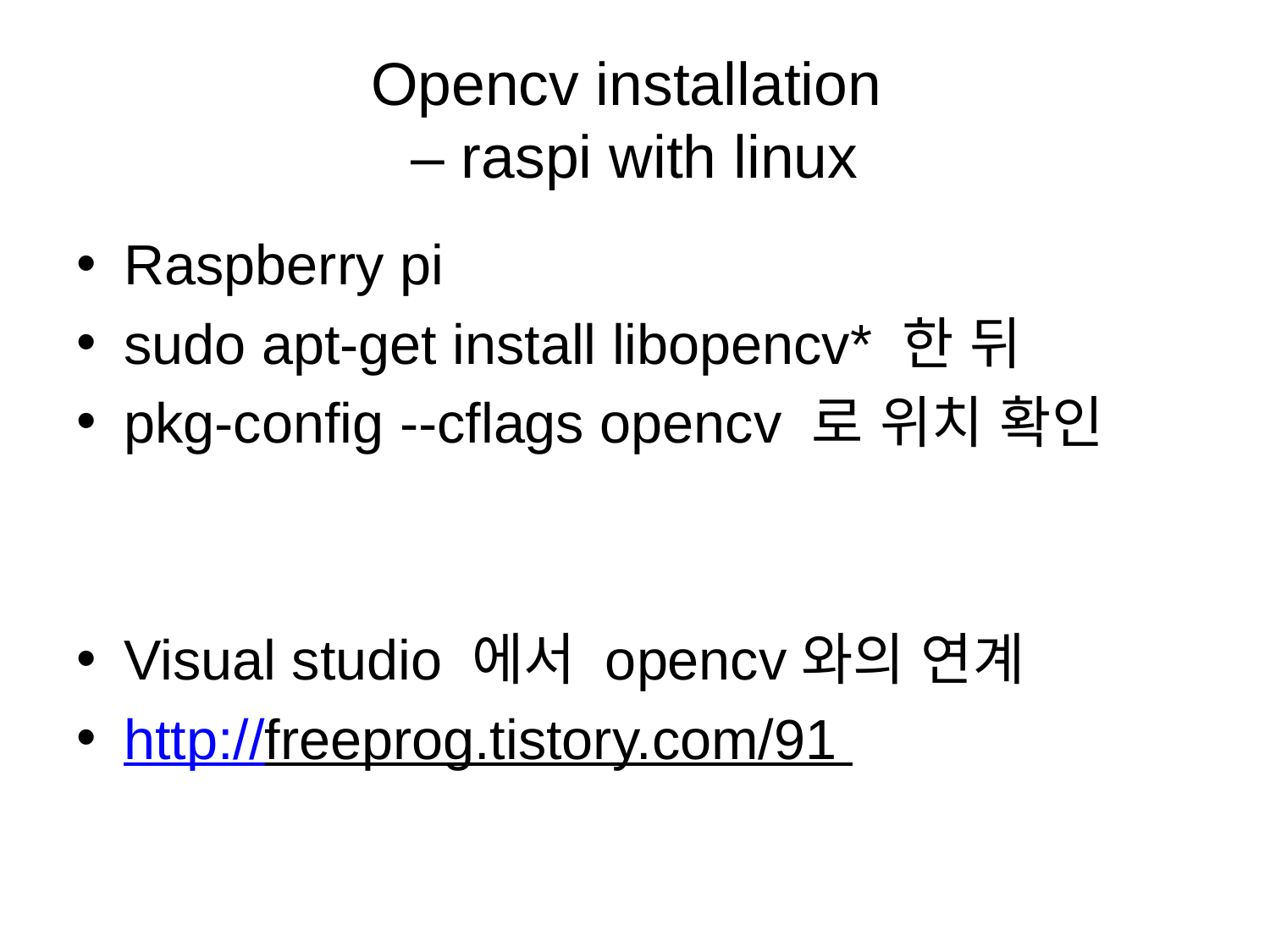

# Opencv installation – raspi with linux
Raspberry pi
sudo apt-get install libopencv* 한 뒤
pkg-config --cflags opencv 로 위치 확인

Visual studio 에서 opencv와의 연계
http://freeprog.tistory.com/91